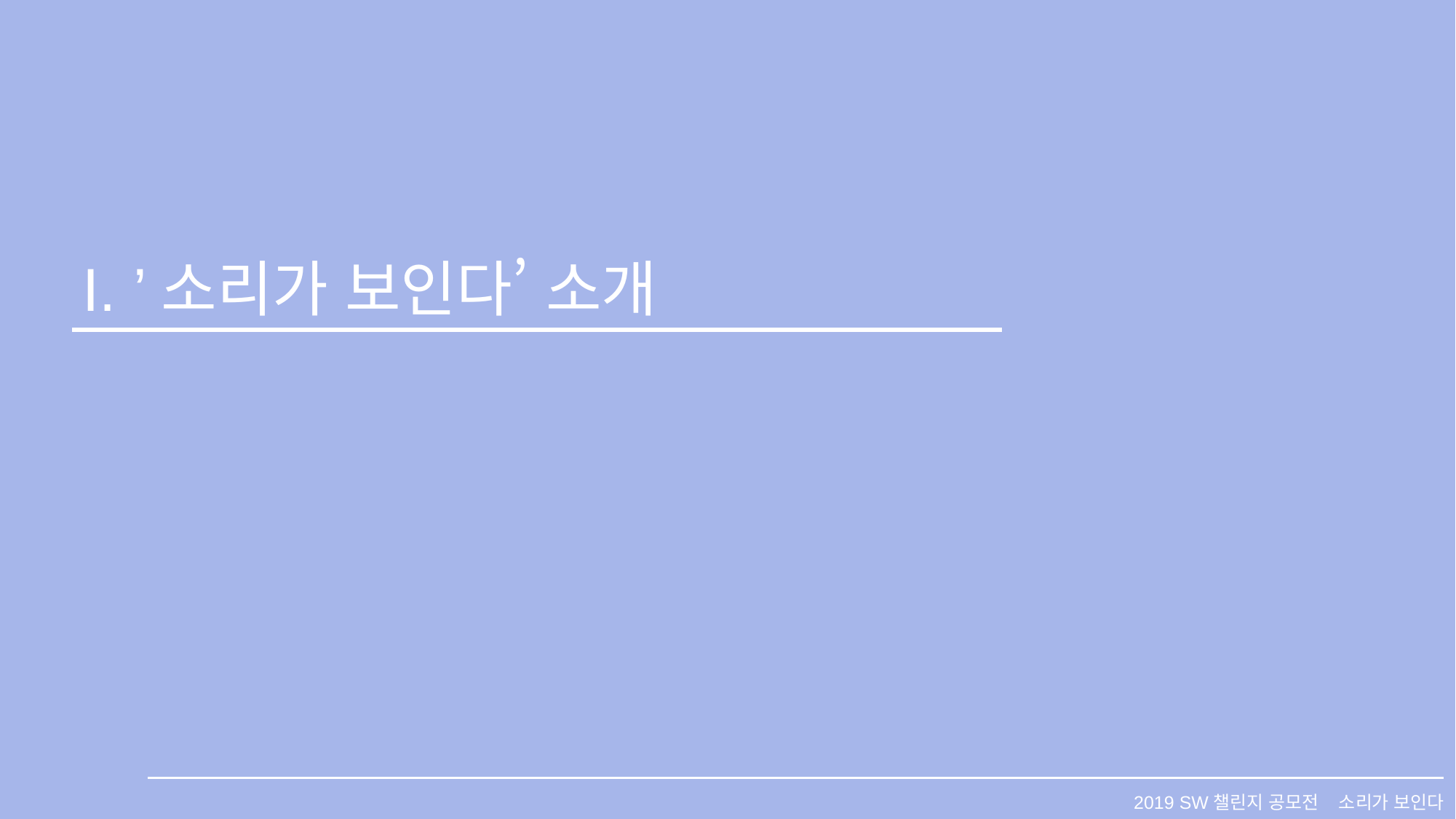

I. ’소리가 보인다’ 소개
2019 SW챌린지 공모전    소리가 보인다